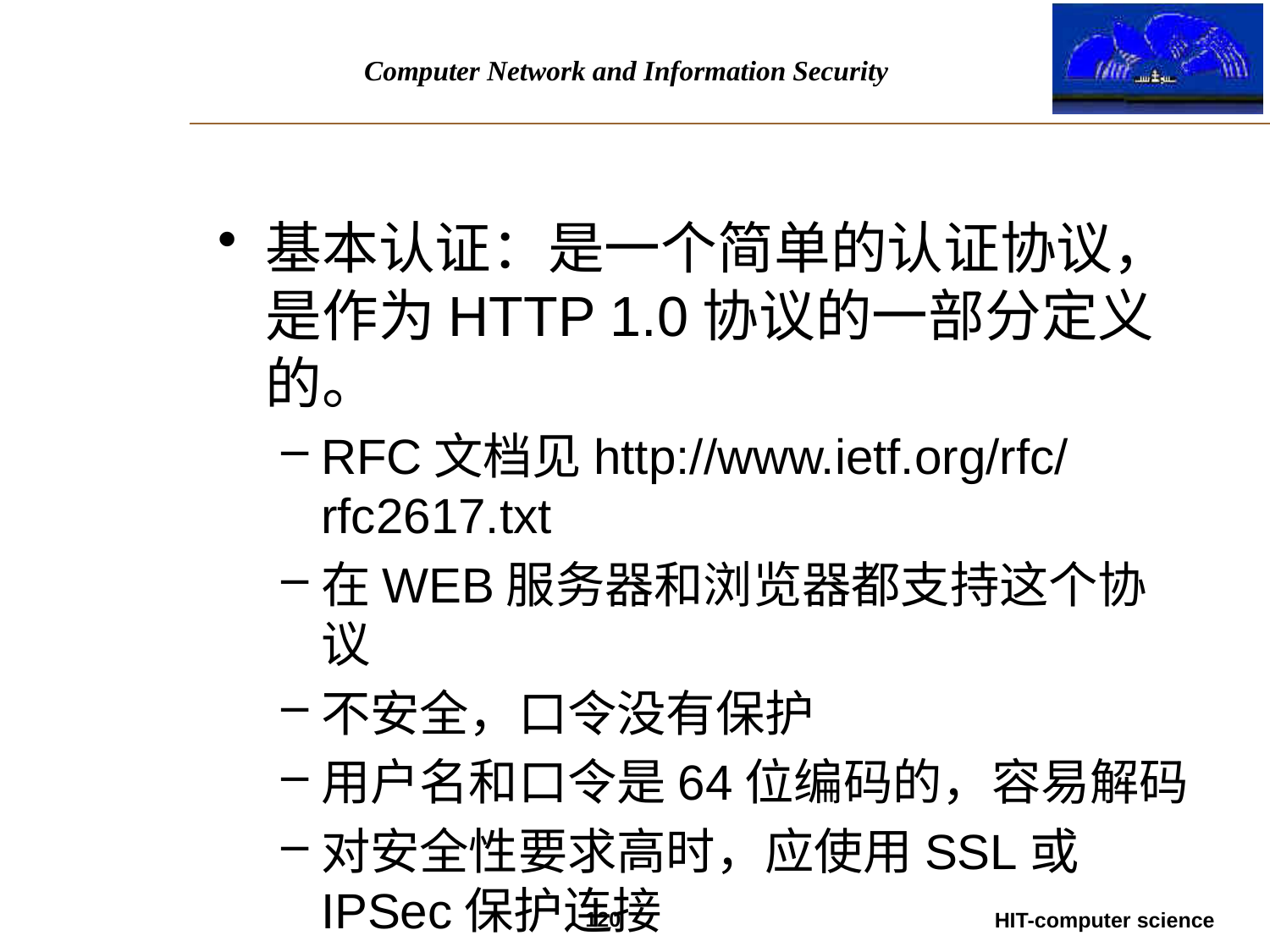

基本认证：是一个简单的认证协议，是作为HTTP 1.0协议的一部分定义的。
RFC文档见http://www.ietf.org/rfc/rfc2617.txt
在WEB服务器和浏览器都支持这个协议
不安全，口令没有保护
用户名和口令是64位编码的，容易解码
对安全性要求高时，应使用SSL或IPSec保护连接

120
HIT-computer science